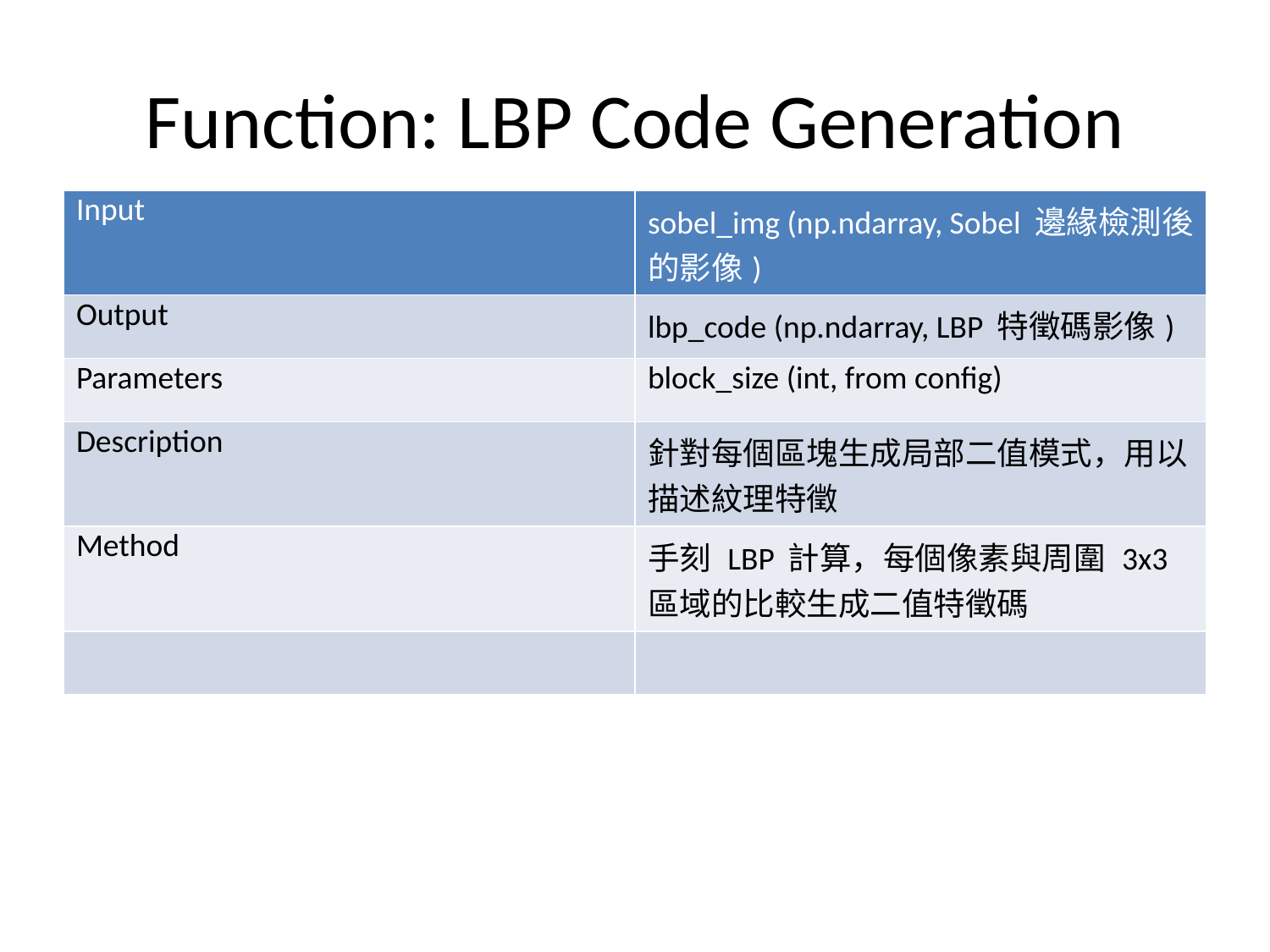

# Function: LBP Code Generation
| Input | sobel\_img (np.ndarray, Sobel 邊緣檢測後的影像) |
| --- | --- |
| Output | lbp\_code (np.ndarray, LBP 特徵碼影像) |
| Parameters | block\_size (int, from config) |
| Description | 針對每個區塊生成局部二值模式，用以描述紋理特徵 |
| Method | 手刻 LBP 計算，每個像素與周圍 3x3 區域的比較生成二值特徵碼 |
|  |  |